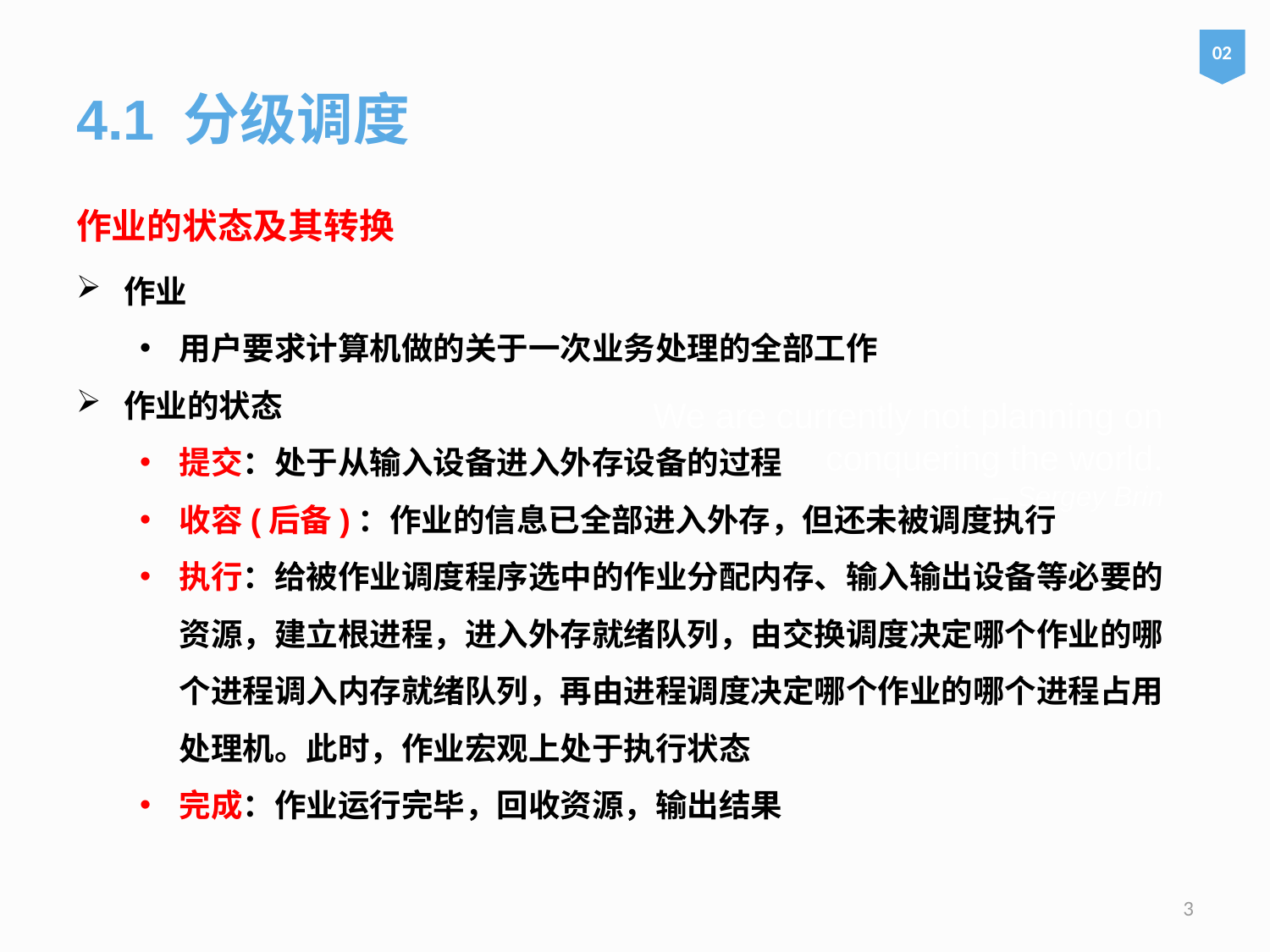

02
4.1 分级调度
作业的状态及其转换
作业
用户要求计算机做的关于一次业务处理的全部工作
作业的状态
提交：处于从输入设备进入外存设备的过程
收容(后备)：作业的信息已全部进入外存，但还未被调度执行
执行：给被作业调度程序选中的作业分配内存、输入输出设备等必要的资源，建立根进程，进入外存就绪队列，由交换调度决定哪个作业的哪个进程调入内存就绪队列，再由进程调度决定哪个作业的哪个进程占用处理机。此时，作业宏观上处于执行状态
完成：作业运行完毕，回收资源，输出结果
# We are currently not planning on conquering the world. – Sergey Brin
3